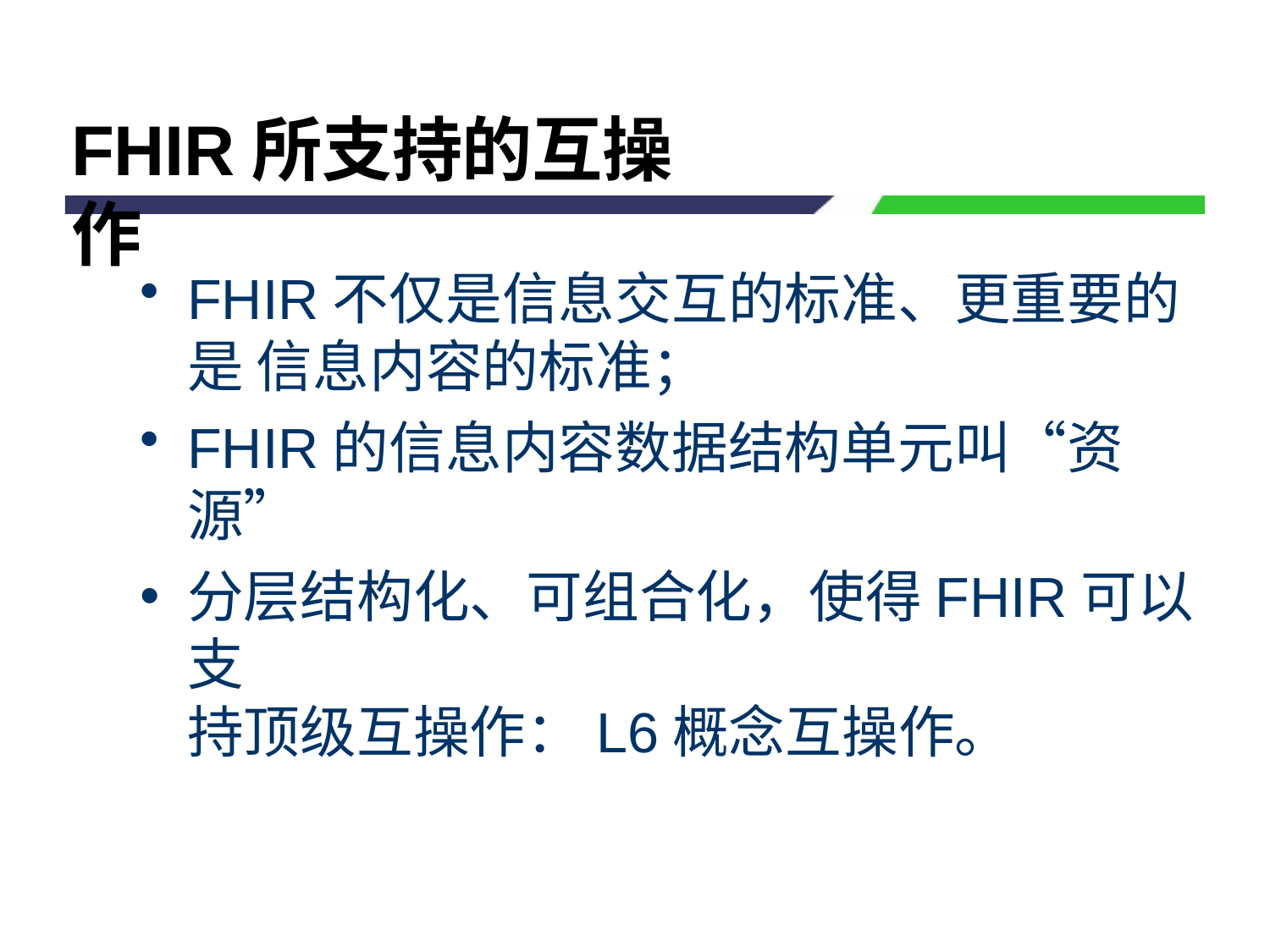

# FHIR所支持的互操作
FHIR不仅是信息交互的标准、更重要的是 信息内容的标准；
FHIR的信息内容数据结构单元叫“资源”
分层结构化、可组合化，使得FHIR可以支
持顶级互操作：L6概念互操作。